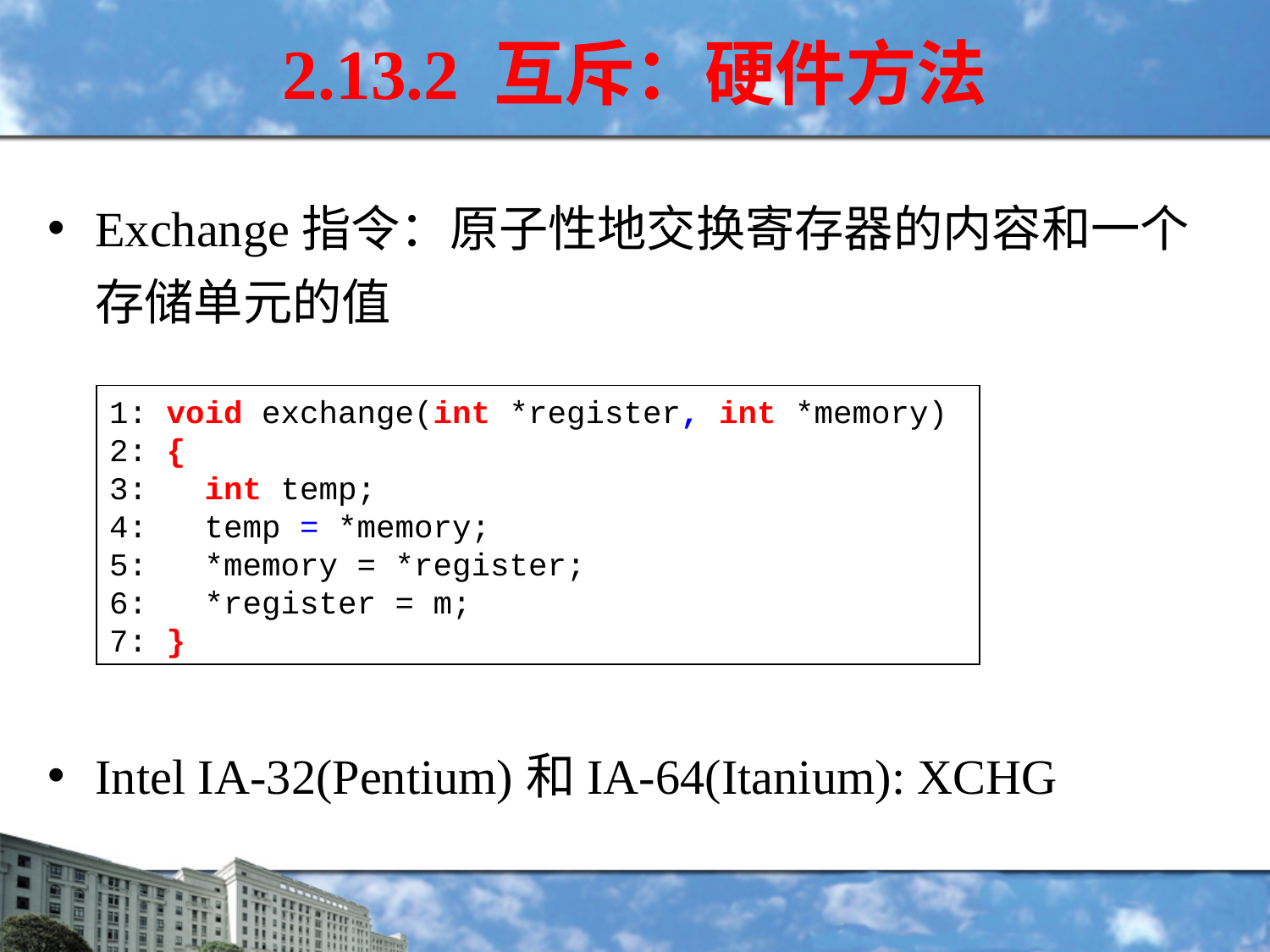

# 2.13.2 互斥：硬件方法
Exchange指令：原子性地交换寄存器的内容和一个存储单元的值

Intel IA-32(Pentium)和IA-64(Itanium): XCHG
1: void exchange(int *register, int *memory)
2: {
3:   int temp;
4:   temp = *memory;
5:   *memory = *register;
6:   *register = m;
7: }